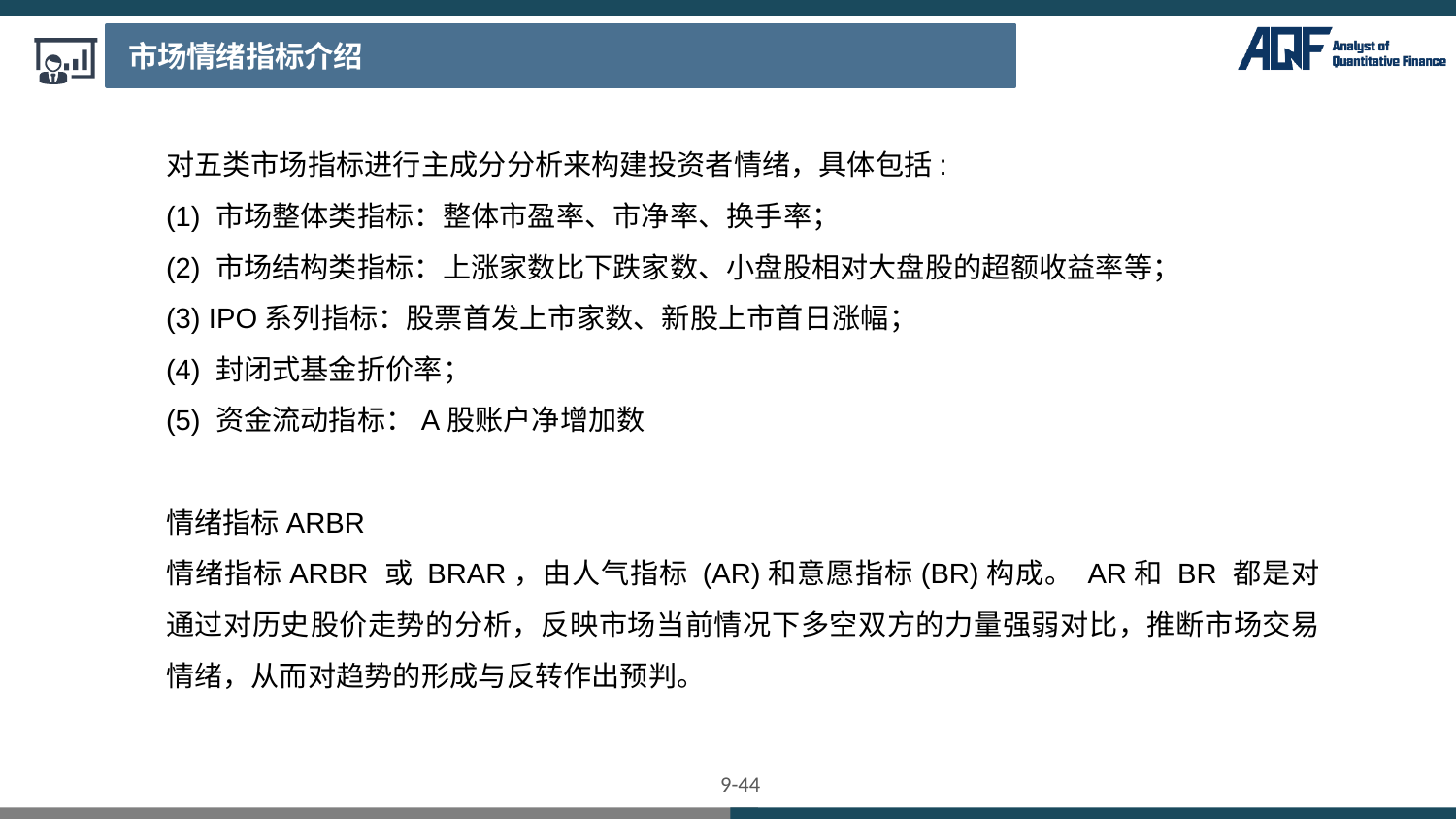

市场情绪指标介绍
对五类市场指标进行主成分分析来构建投资者情绪，具体包括:
(1) 市场整体类指标：整体市盈率、市净率、换手率；
(2) 市场结构类指标：上涨家数比下跌家数、小盘股相对大盘股的超额收益率等；
(3) IPO系列指标：股票首发上市家数、新股上市首日涨幅；
(4) 封闭式基金折价率；
(5) 资金流动指标：A股账户净增加数

情绪指标ARBR
情绪指标ARBR 或 BRAR，由人气指标 (AR)和意愿指标(BR)构成。 AR和 BR 都是对通过对历史股价走势的分析，反映市场当前情况下多空双方的力量强弱对比，推断市场交易情绪，从而对趋势的形成与反转作出预判。